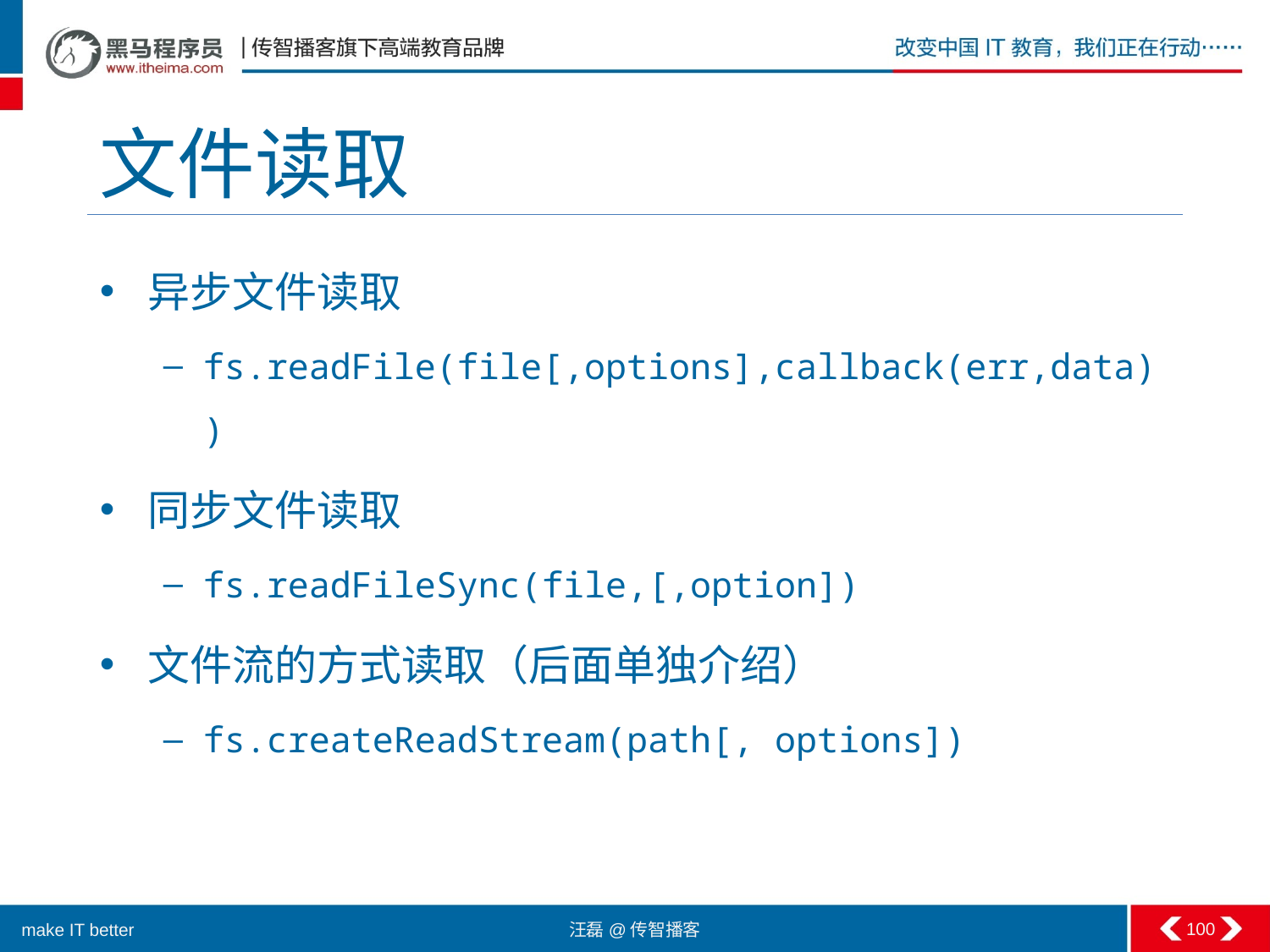

# 文件读取
异步文件读取
fs.readFile(file[,options],callback(err,data))
同步文件读取
fs.readFileSync(file,[,option])
文件流的方式读取（后面单独介绍）
fs.createReadStream(path[, options])

100
汪磊@传智播客
make IT better